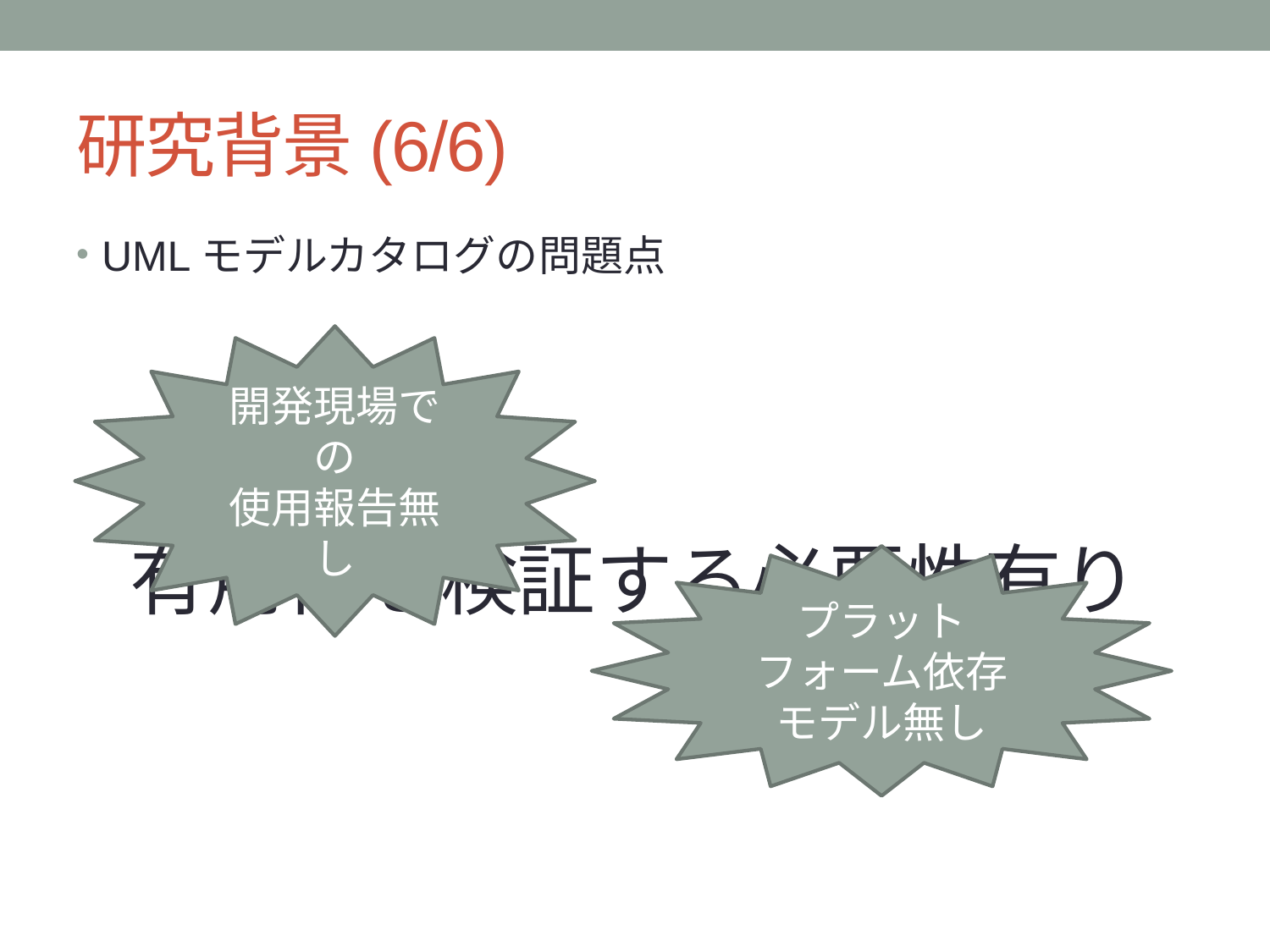

# 研究背景(6/6)
UMLモデルカタログの問題点

有用性を検証する必要性有り

開発現場での
使用報告無し
プラットフォーム依存モデル無し